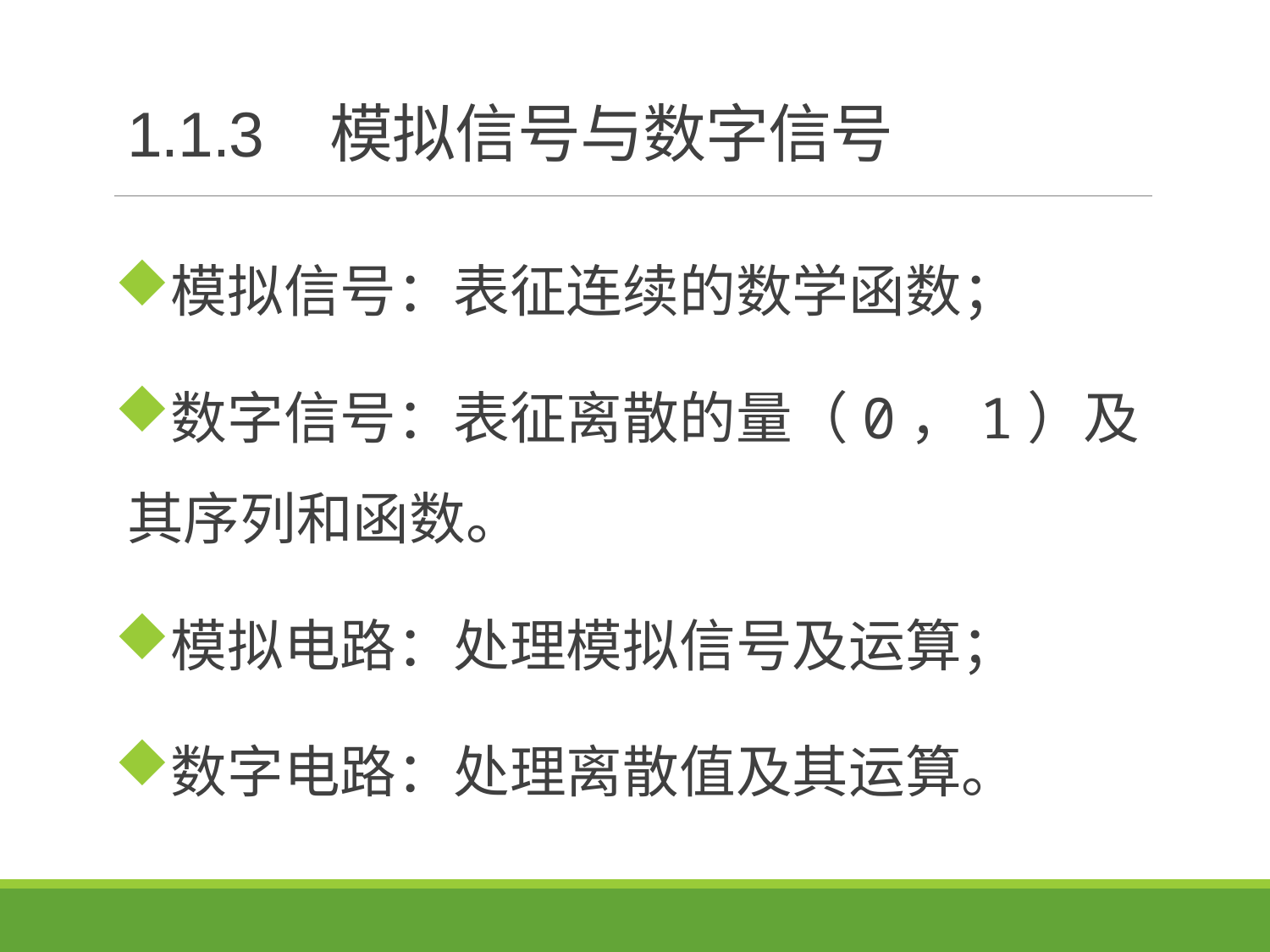

# 1.1.3   模拟信号与数字信号
模拟信号：表征连续的数学函数；
数字信号：表征离散的量（0，1）及其序列和函数。
模拟电路：处理模拟信号及运算；
数字电路：处理离散值及其运算。